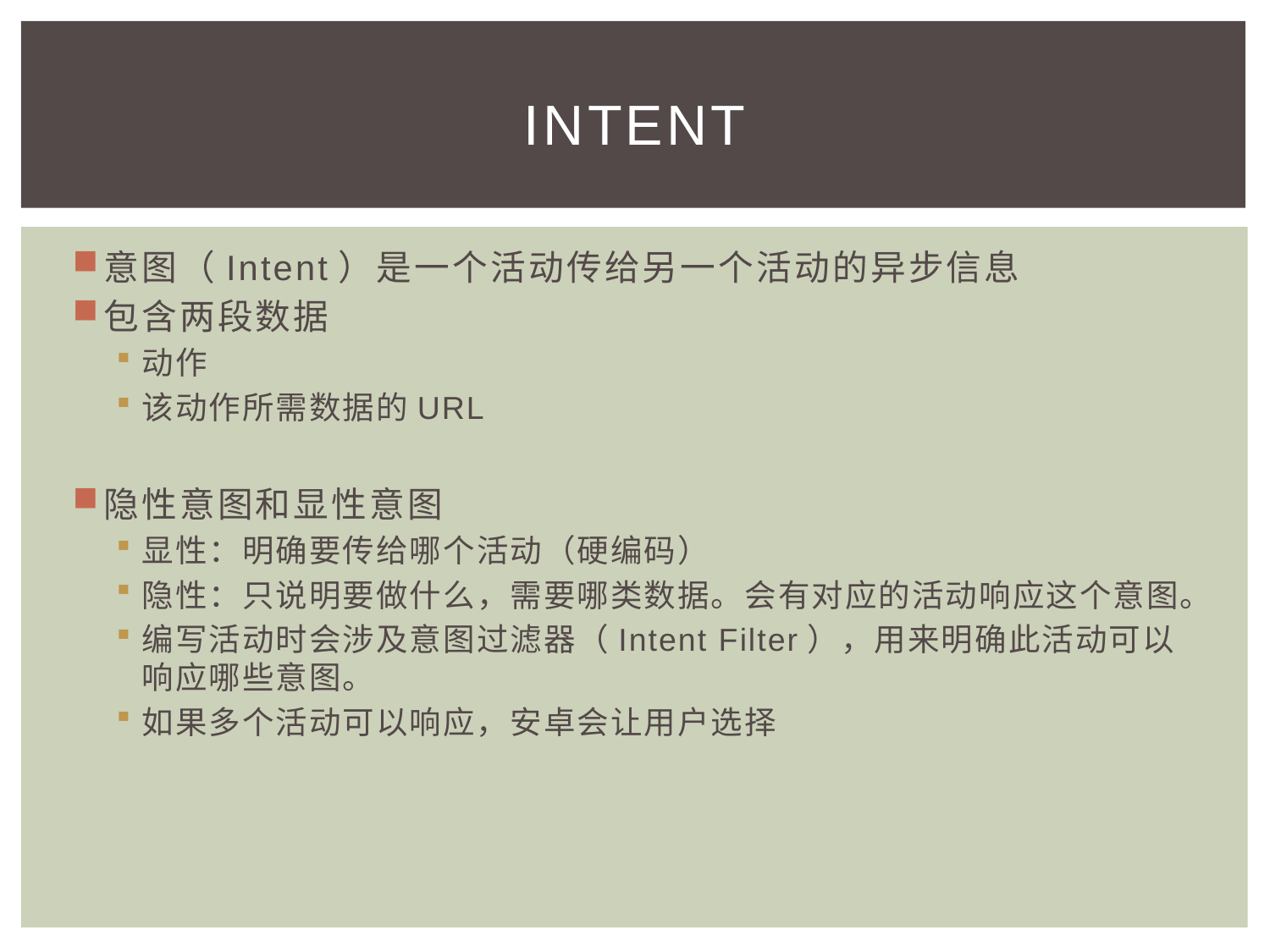

# Intent
意图（Intent）是一个活动传给另一个活动的异步信息
包含两段数据
动作
该动作所需数据的URL

隐性意图和显性意图
显性：明确要传给哪个活动（硬编码）
隐性：只说明要做什么，需要哪类数据。会有对应的活动响应这个意图。
编写活动时会涉及意图过滤器（Intent Filter），用来明确此活动可以响应哪些意图。
如果多个活动可以响应，安卓会让用户选择